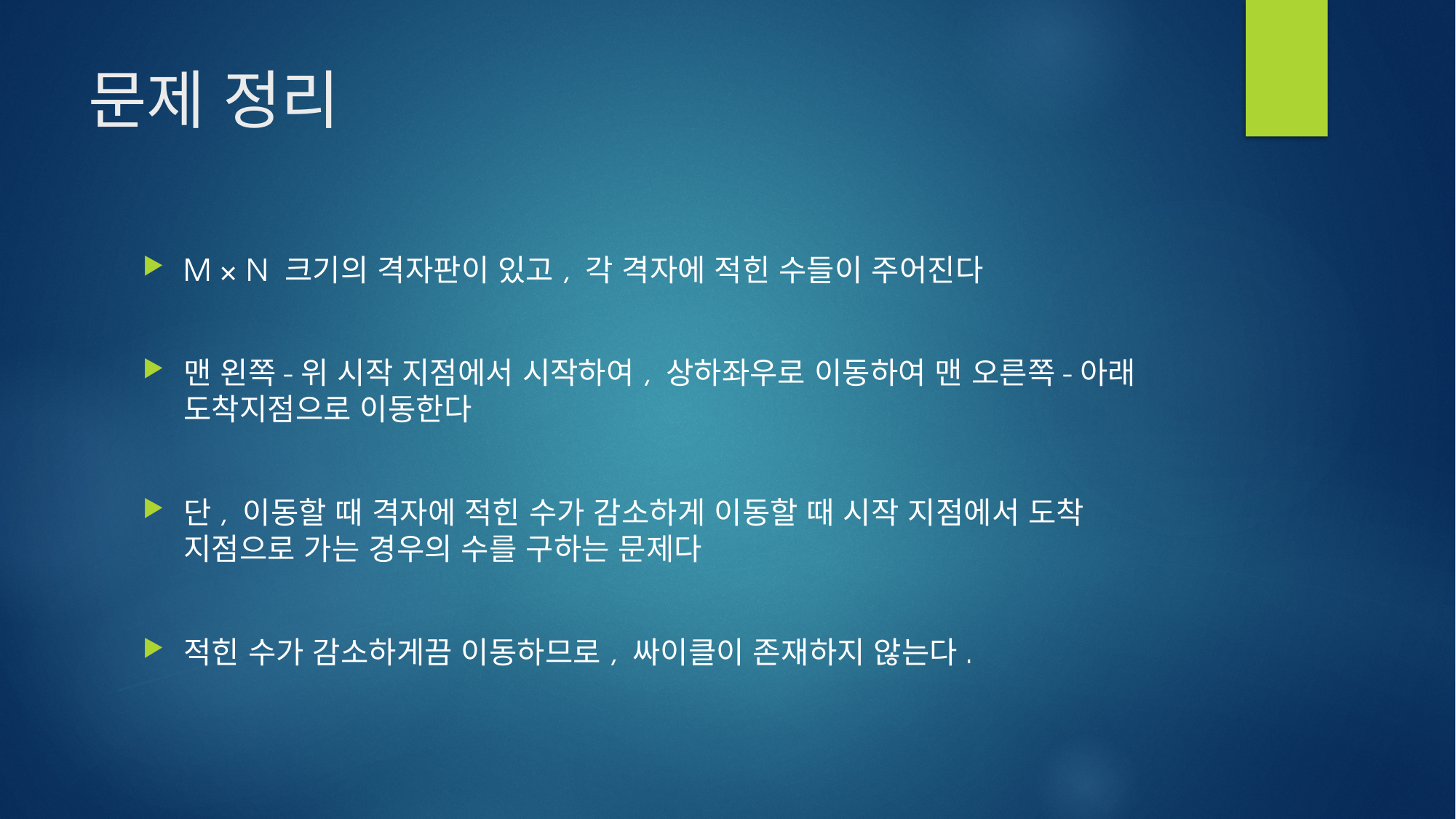

# 문제 정리
M × N 크기의 격자판이 있고, 각 격자에 적힌 수들이 주어진다

맨 왼쪽-위 시작 지점에서 시작하여, 상하좌우로 이동하여 맨 오른쪽-아래 도착지점으로 이동한다

단, 이동할 때 격자에 적힌 수가 감소하게 이동할 때 시작 지점에서 도착 지점으로 가는 경우의 수를 구하는 문제다

적힌 수가 감소하게끔 이동하므로, 싸이클이 존재하지 않는다.